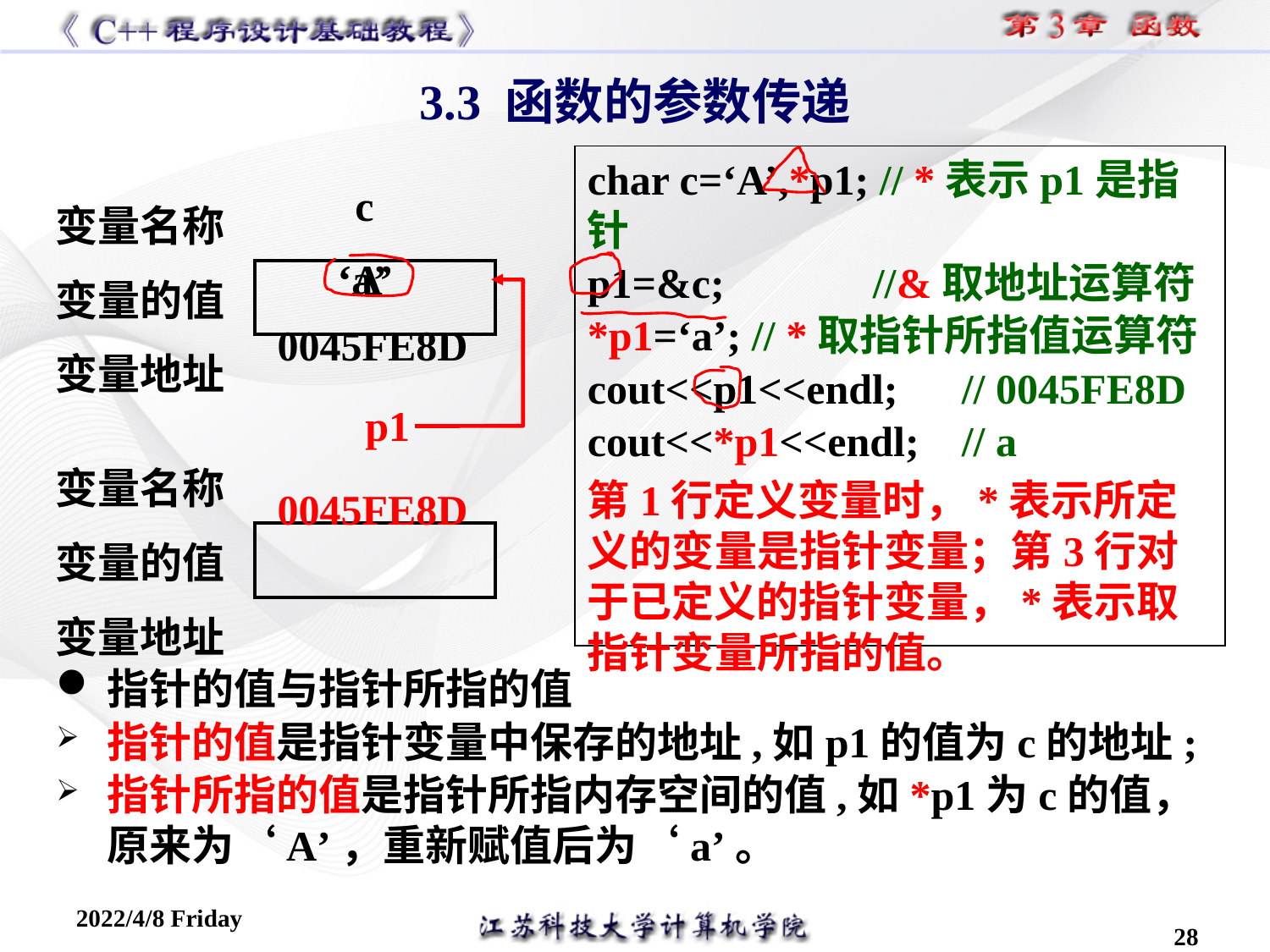

3.3 函数的参数传递
char c=‘A’,*p1; // *表示p1是指针
p1=&c;              //&取地址运算符
*p1=‘a’; // *取指针所指值运算符
cout<<p1<<endl;      // 0045FE8D
cout<<*p1<<endl;    // a
第1行定义变量时，*表示所定义的变量是指针变量；第3行对于已定义的指针变量，*表示取指针变量所指的值。
c
| 变量名称 |  |
| --- | --- |
| 变量的值 |  |
| 变量地址 |  |
|  |  |
| 变量名称 |  |
| 变量的值 |  |
| 变量地址 |  |
‘a’
‘A’

0045FE8D
p1
0045FE8D
指针的值与指针所指的值
指针的值是指针变量中保存的地址,如p1的值为c的地址;
指针所指的值是指针所指内存空间的值,如*p1为c的值，原来为‘A’，重新赋值后为‘a’。